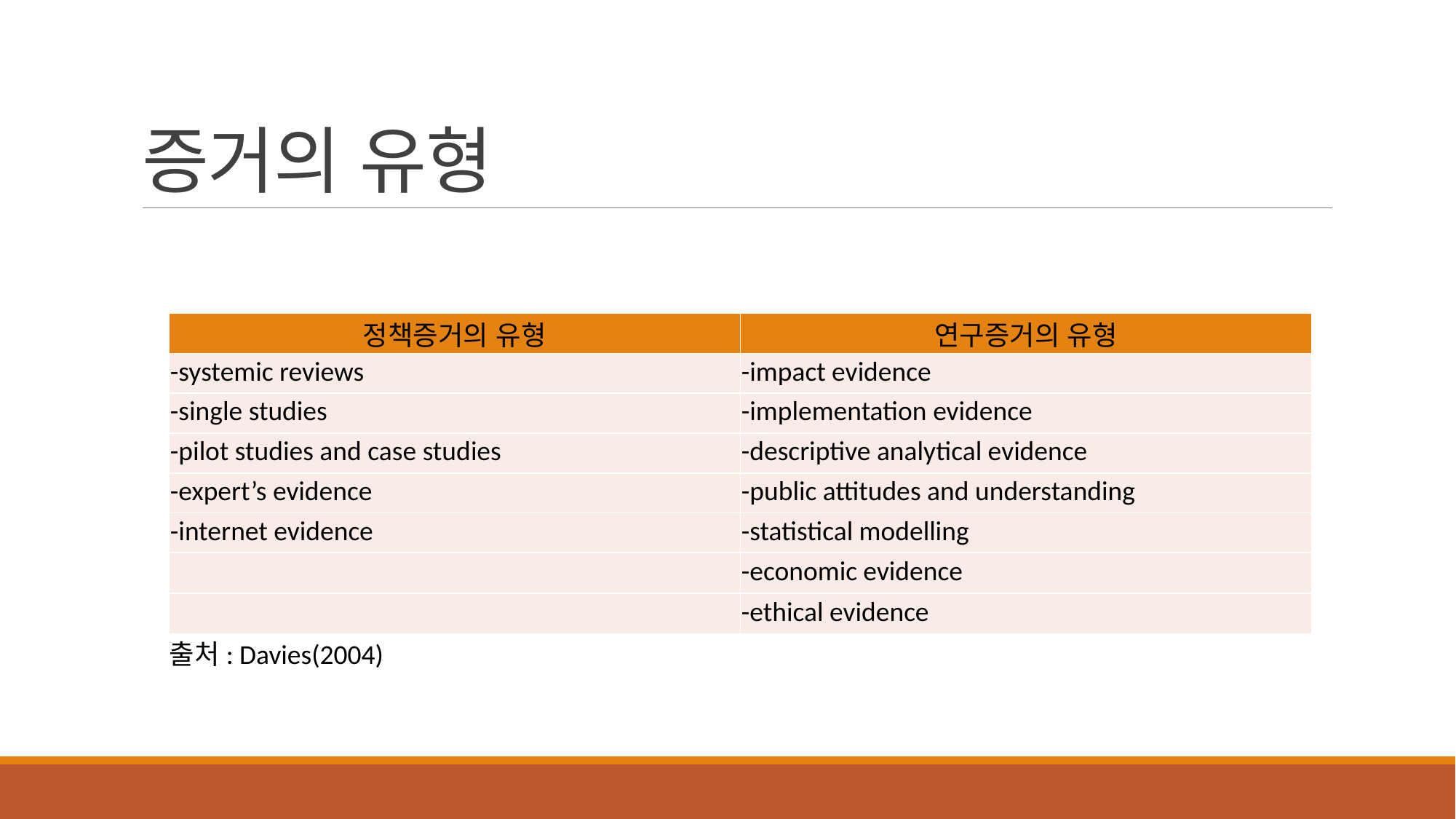

# 증거의 유형
| 정책증거의 유형 | 연구증거의 유형 |
| --- | --- |
| -systemic reviews | -impact evidence |
| -single studies | -implementation evidence |
| -pilot studies and case studies | -descriptive analytical evidence |
| -expert’s evidence | -public attitudes and understanding |
| -internet evidence | -statistical modelling |
|  | -economic evidence |
|  | -ethical evidence |
출처: Davies(2004)